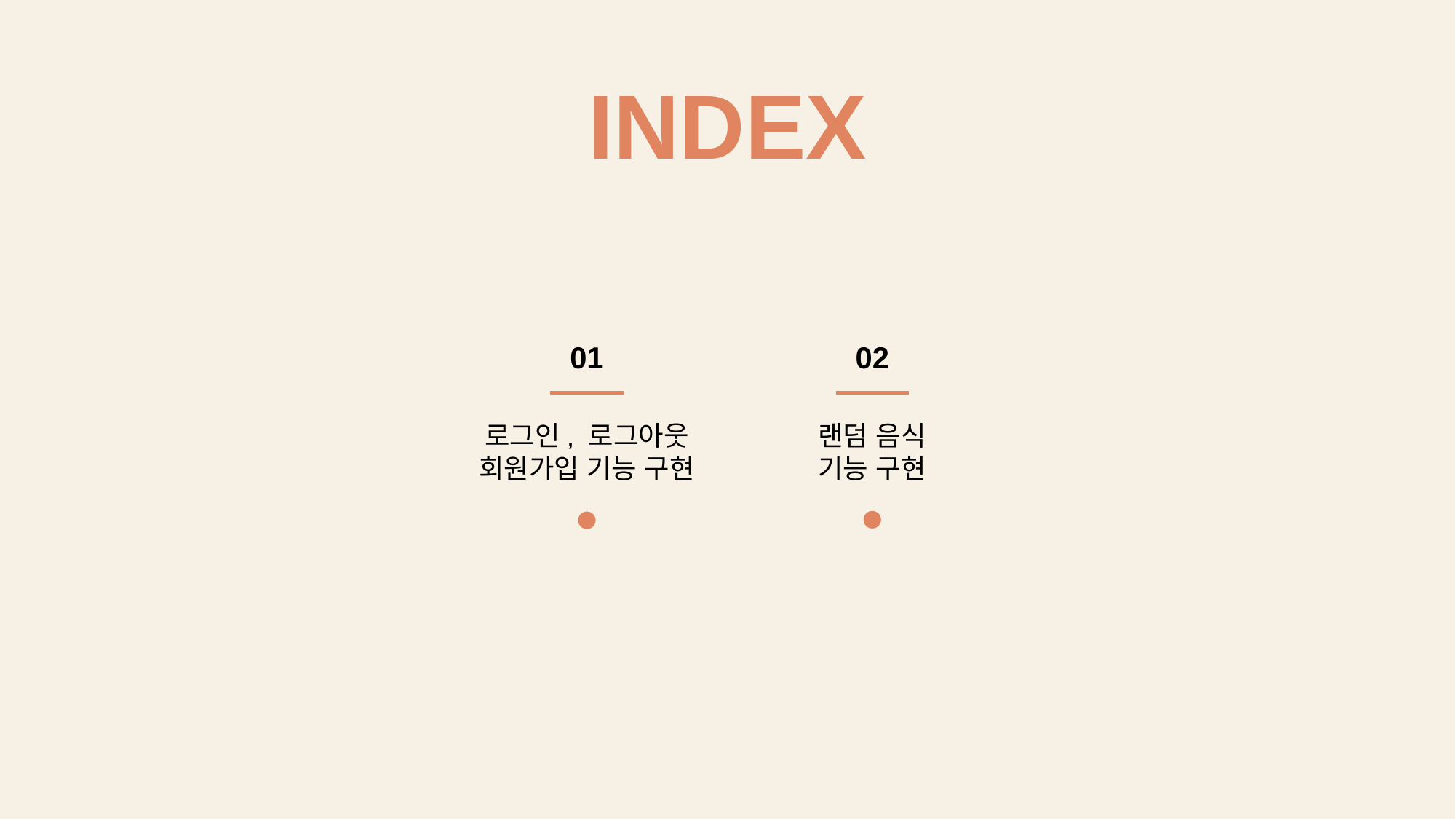

INDEX
01
로그인, 로그아웃
회원가입 기능 구현

02

랜덤 음식
기능 구현